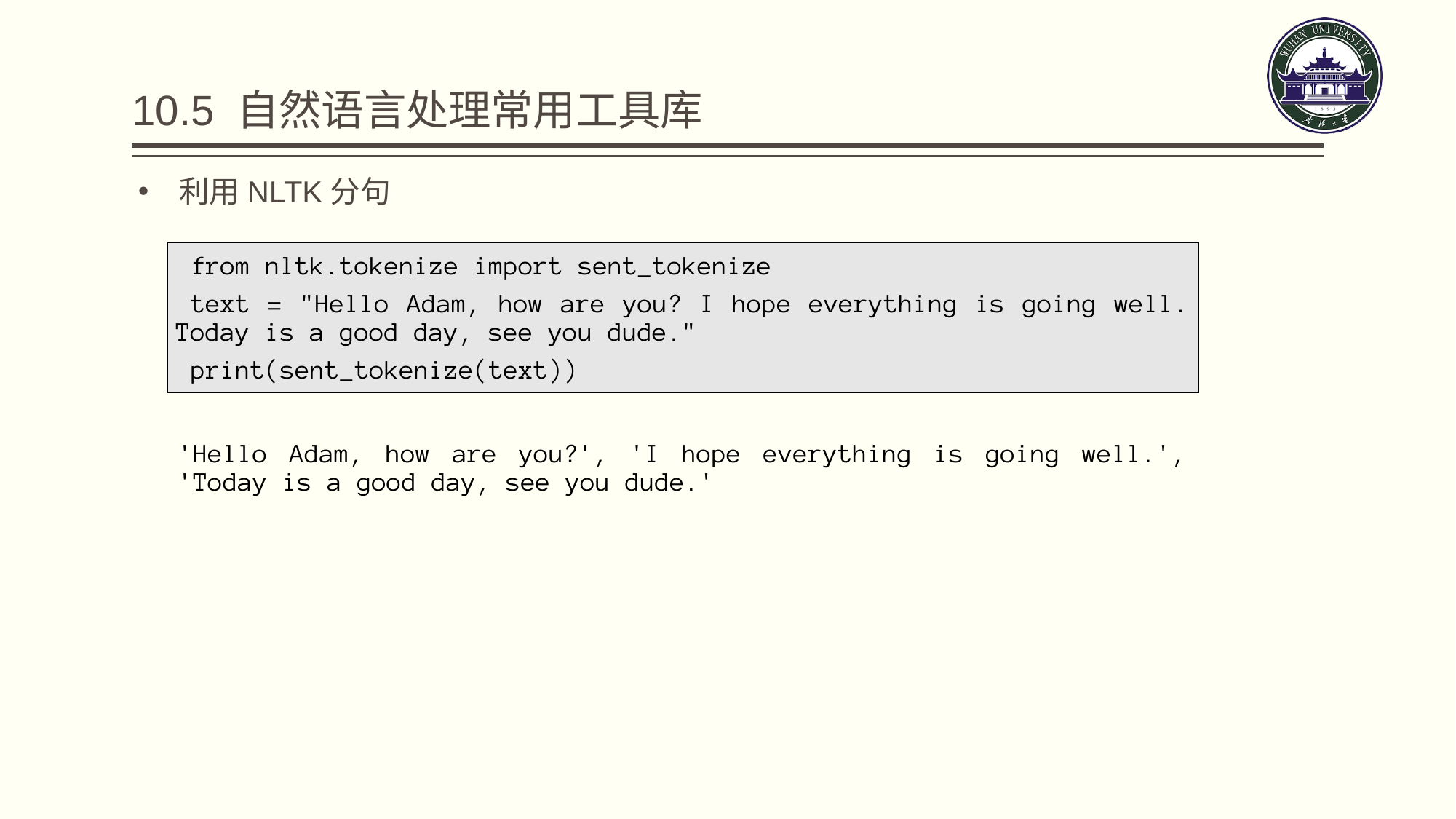

# 10.5 自然语言处理常用工具库
利用NLTK分句
| from nltk.tokenize import sent\_tokenize |
| --- |
| text = "Hello Adam, how are you? I hope everything is going well. Today is a good day, see you dude." |
| print(sent\_tokenize(text)) |
'Hello Adam, how are you?', 'I hope everything is going well.', 'Today is a good day, see you dude.'